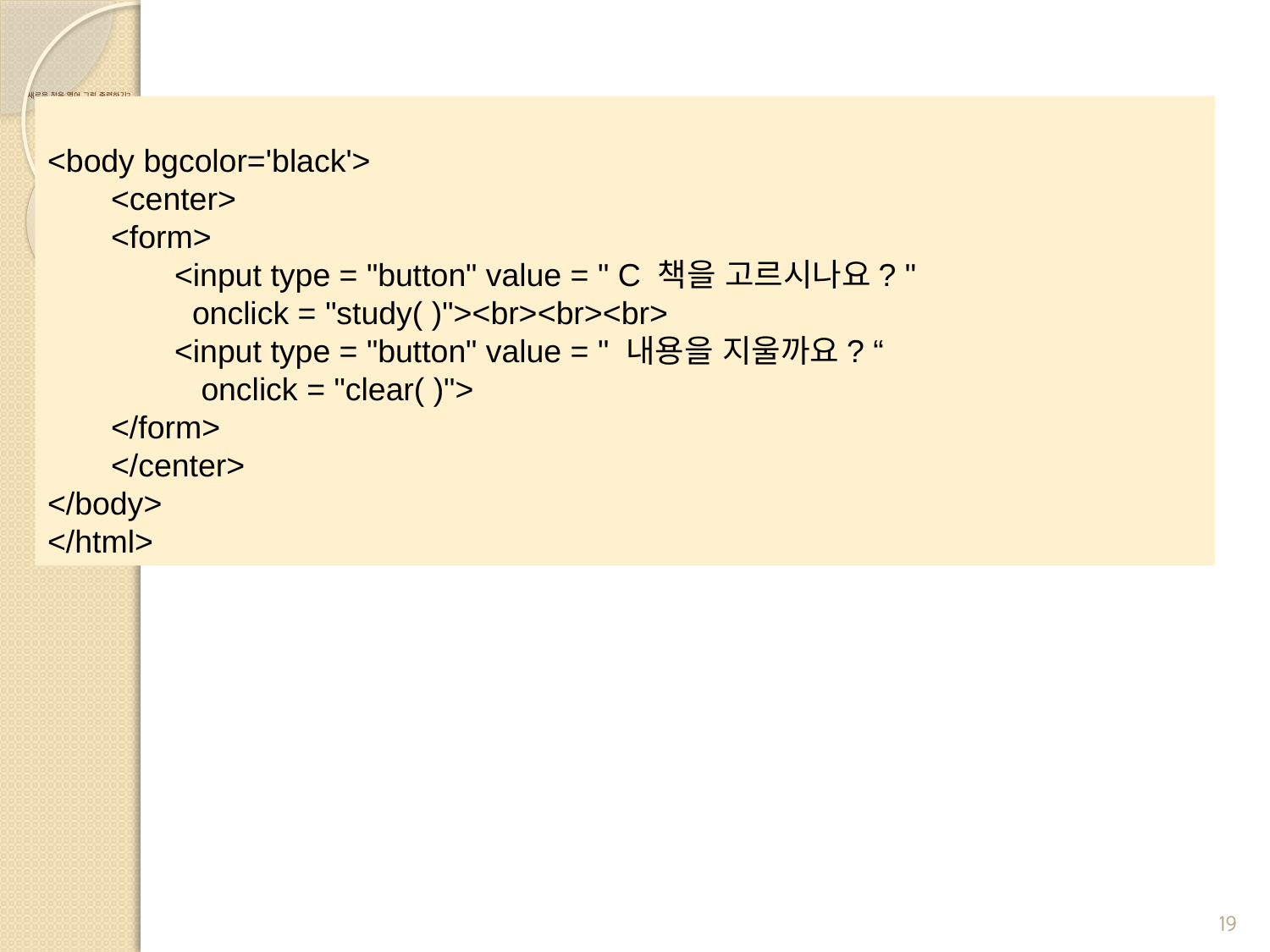

# 새로운 창을 열어 그림 출력하기2

<body bgcolor='black'>
<center>
<form>
<input type = "button" value = " C 책을 고르시나요? "
  onclick = "study( )"><br><br><br>
<input type = "button" value = " 내용을 지울까요? “
   onclick = "clear( )">
</form>
</center>
</body>
</html>
19